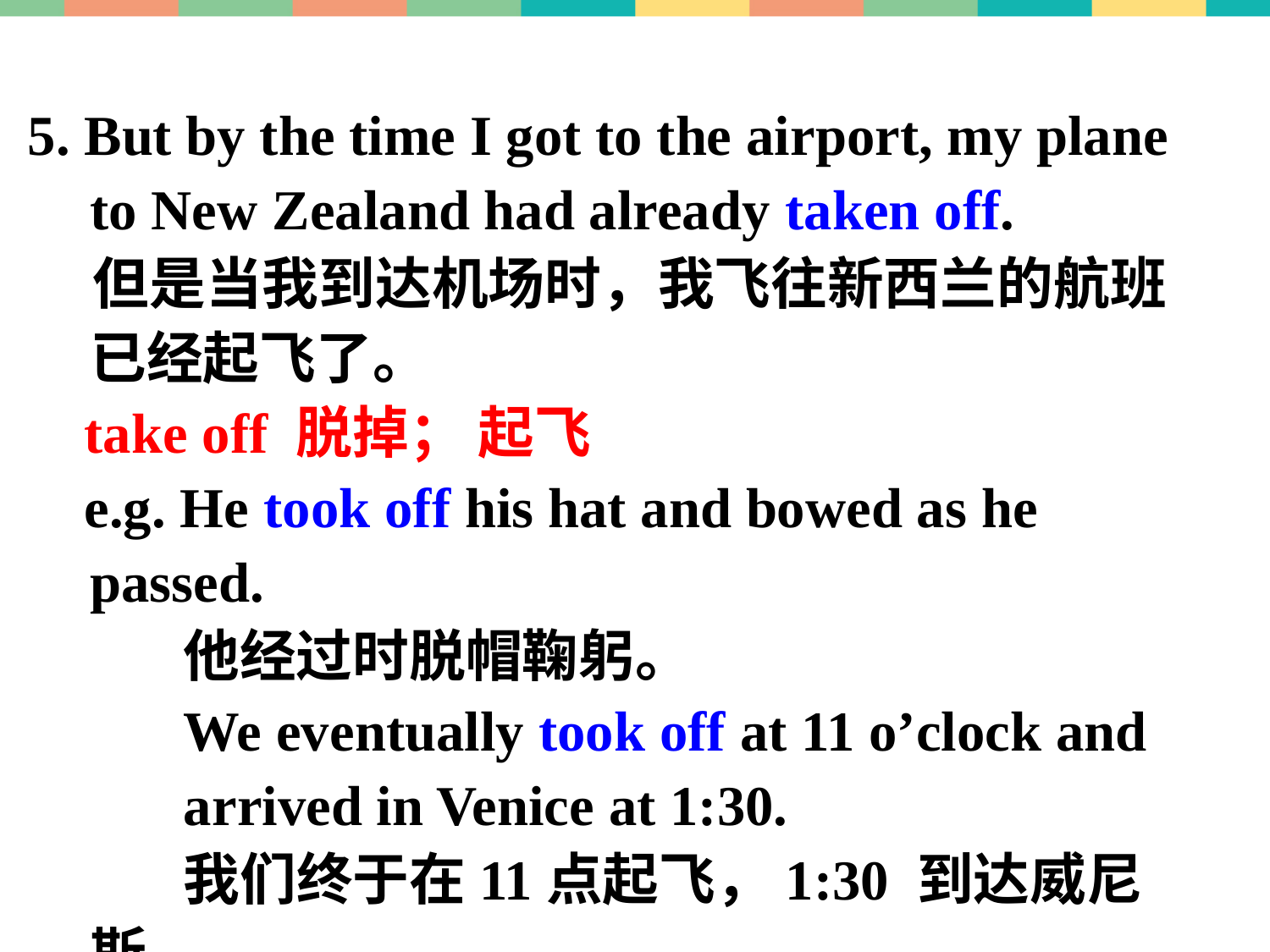

5. But by the time I got to the airport, my plane to New Zealand had already taken off.
    但是当我到达机场时，我飞往新西兰的航班已经起飞了。
    take off 脱掉； 起飞
    e.g. He took off his hat and bowed as he passed.
           他经过时脱帽鞠躬。
           We eventually took off at 11 o’clock and
           arrived in Venice at 1:30.
           我们终于在11点起飞，1:30 到达威尼斯。